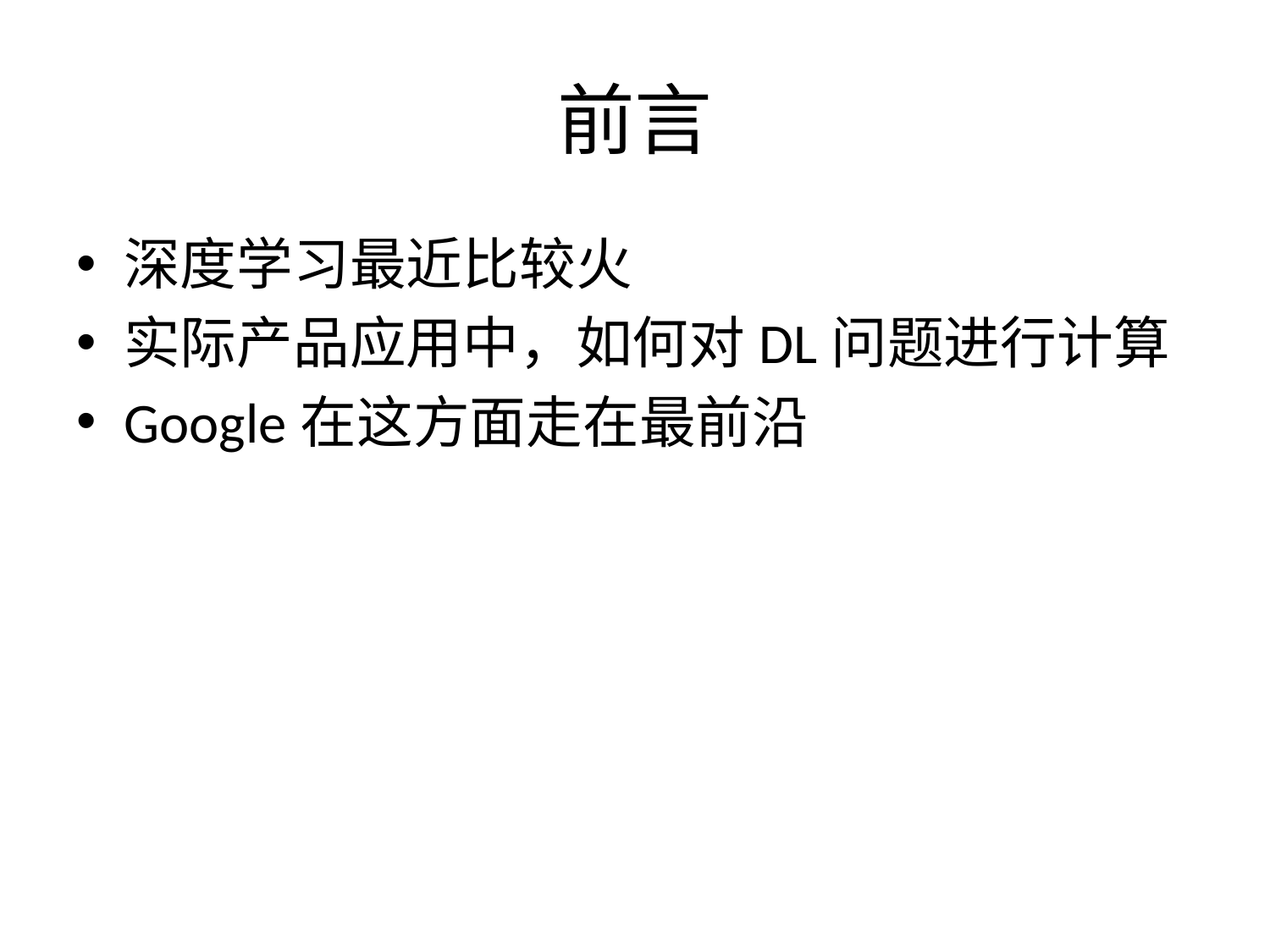

# 前言
深度学习最近比较火
实际产品应用中，如何对DL问题进行计算
Google在这方面走在最前沿